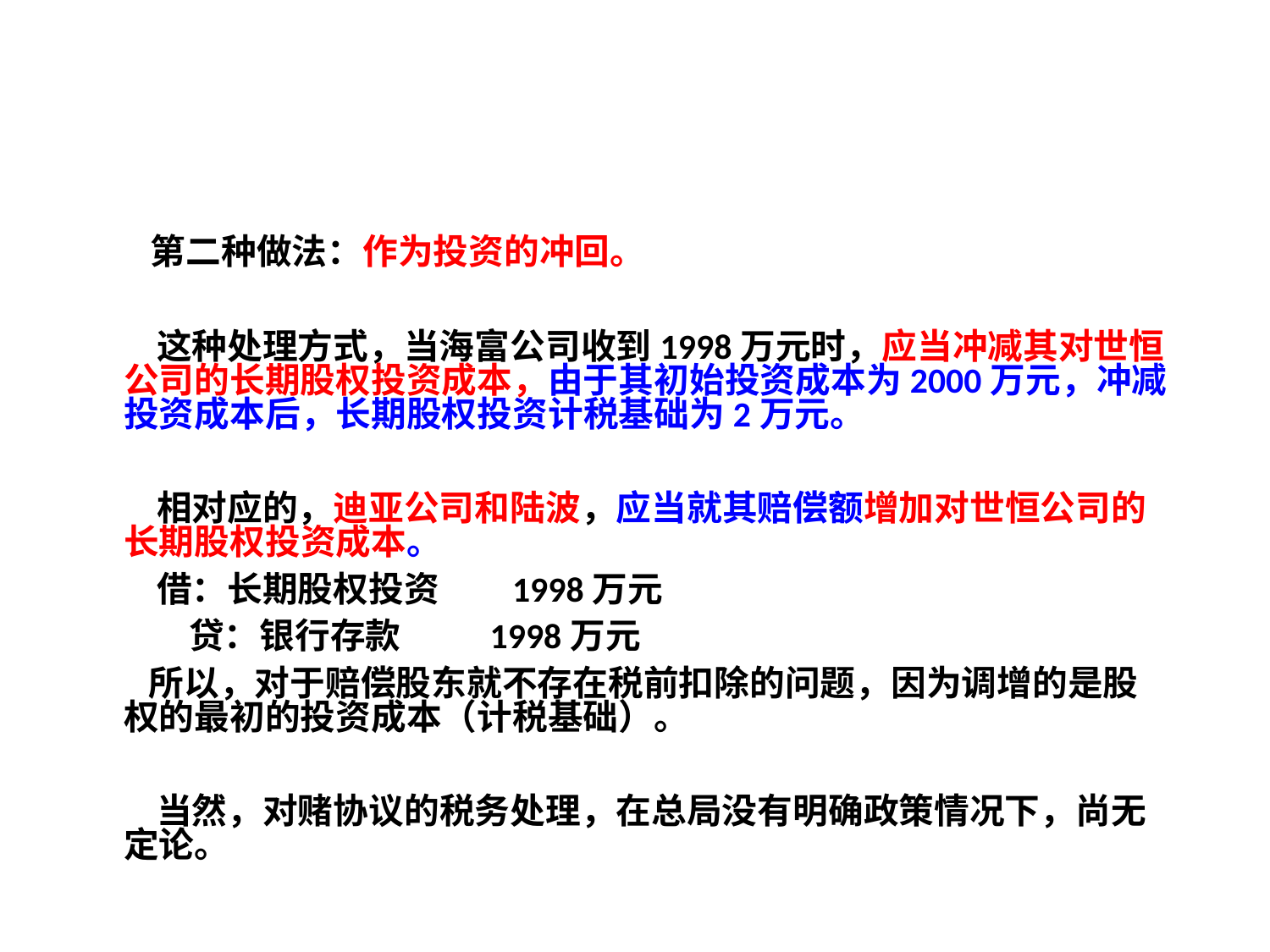

#
             第二种做法：作为投资的冲回。

      这种处理方式，当海富公司收到1998万元时，应当冲减其对世恒公司的长期股权投资成本，由于其初始投资成本为2000万元，冲减投资成本后，长期股权投资计税基础为2万元。

      相对应的，迪亚公司和陆波，应当就其赔偿额增加对世恒公司的长期股权投资成本。
      借：长期股权投资        1998万元
          贷：银行存款          1998万元
     所以，对于赔偿股东就不存在税前扣除的问题，因为调增的是股权的最初的投资成本（计税基础）。

      当然，对赌协议的税务处理，在总局没有明确政策情况下，尚无定论。